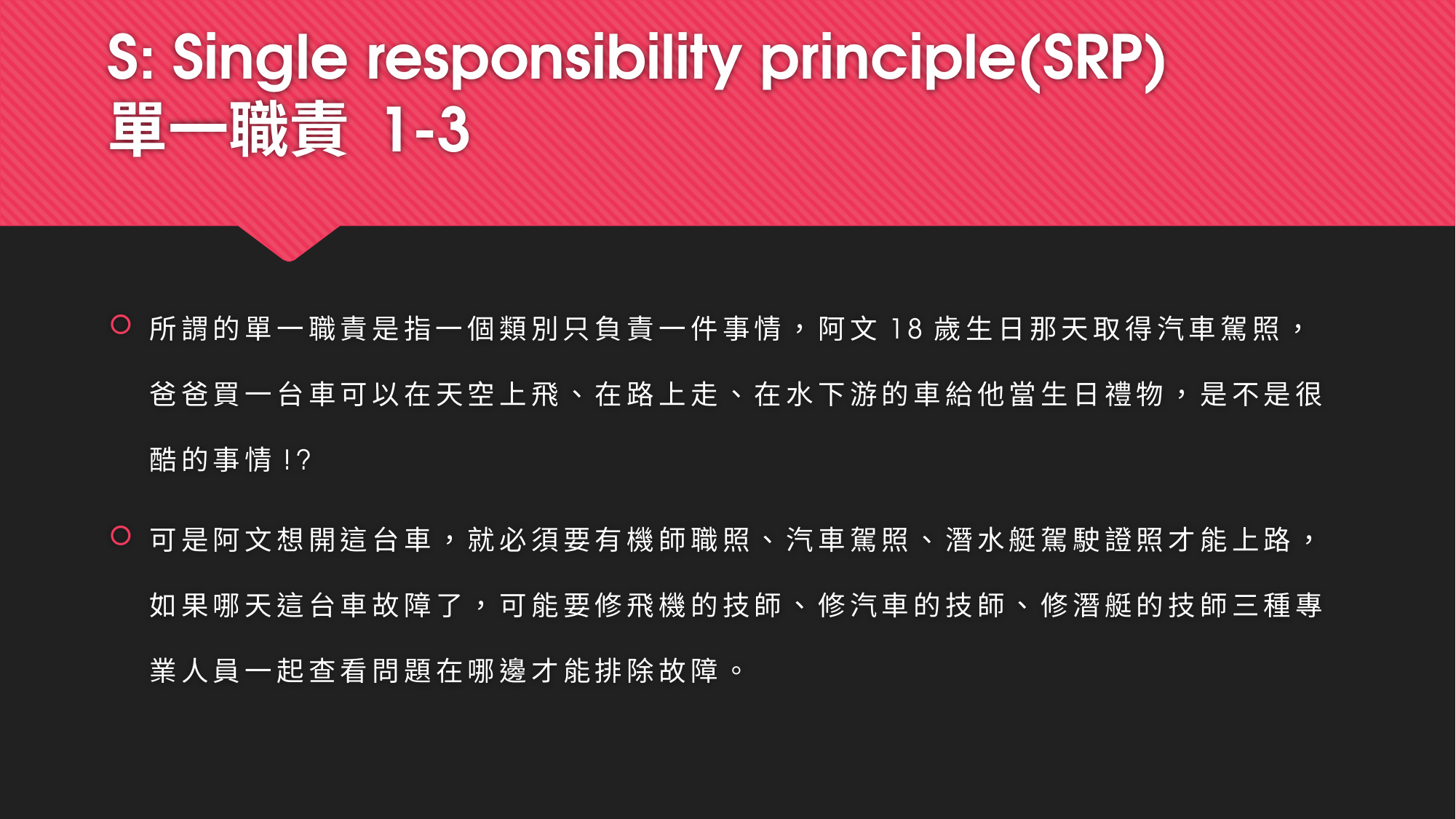

# S: Single responsibility principle(SRP) 單一職責 1-3
所謂的單一職責是指一個類別只負責一件事情，阿文18歲生日那天取得汽車駕照，爸爸買一台車可以在天空上飛、在路上走、在水下游的車給他當生日禮物，是不是很酷的事情!?
可是阿文想開這台車，就必須要有機師職照、汽車駕照、潛水艇駕駛證照才能上路，如果哪天這台車故障了，可能要修飛機的技師、修汽車的技師、修潛艇的技師三種專業人員一起查看問題在哪邊才能排除故障。